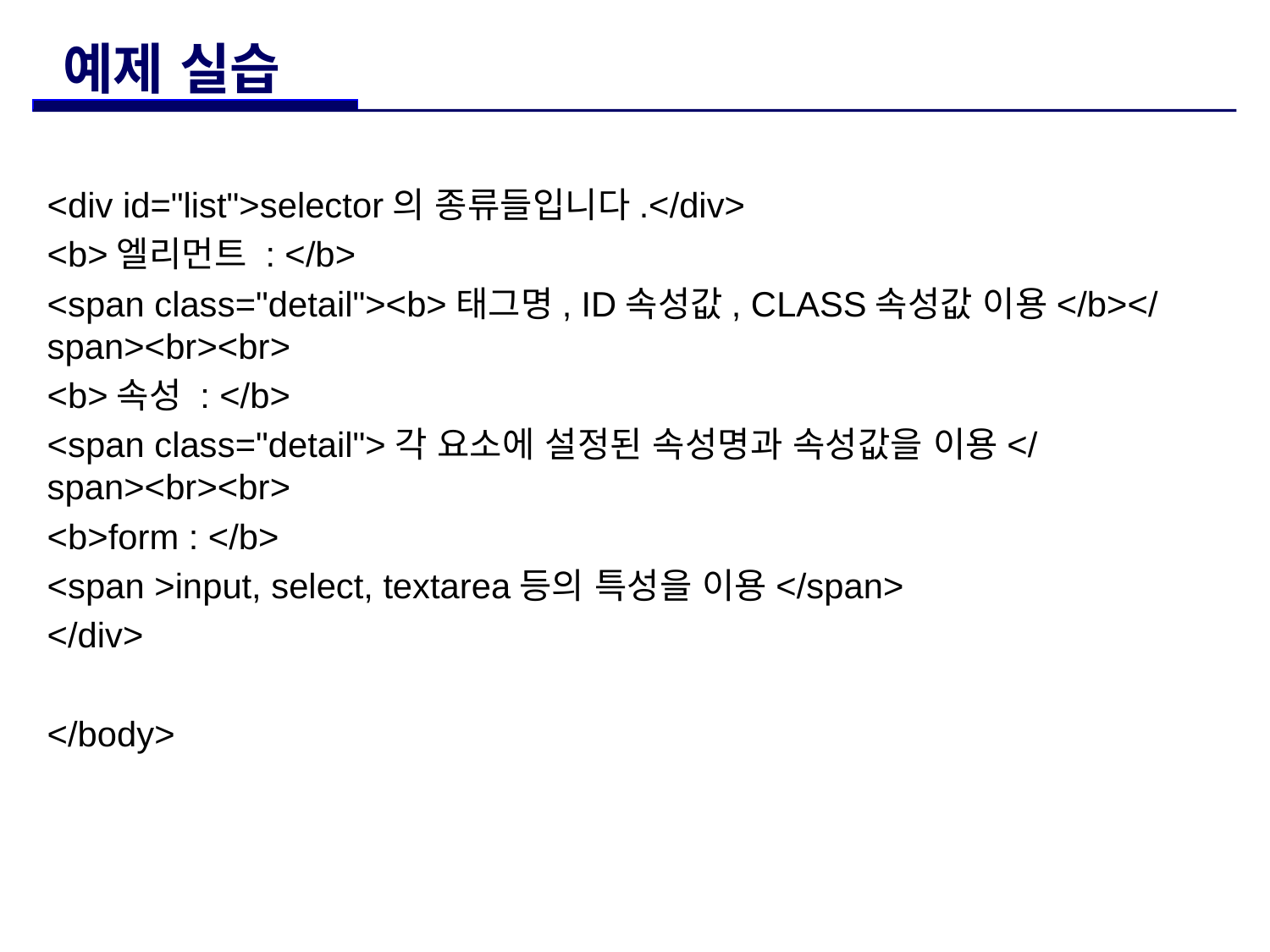

# 예제 실습
<div id="list">selector의 종류들입니다.</div>
<b>엘리먼트 : </b>
<span class="detail"><b>태그명, ID속성값, CLASS속성값 이용</b></span><br><br>
<b>속성 : </b>
<span class="detail">각 요소에 설정된 속성명과 속성값을 이용</span><br><br>
<b>form : </b>
<span >input, select, textarea등의 특성을 이용</span>
</div>

</body>